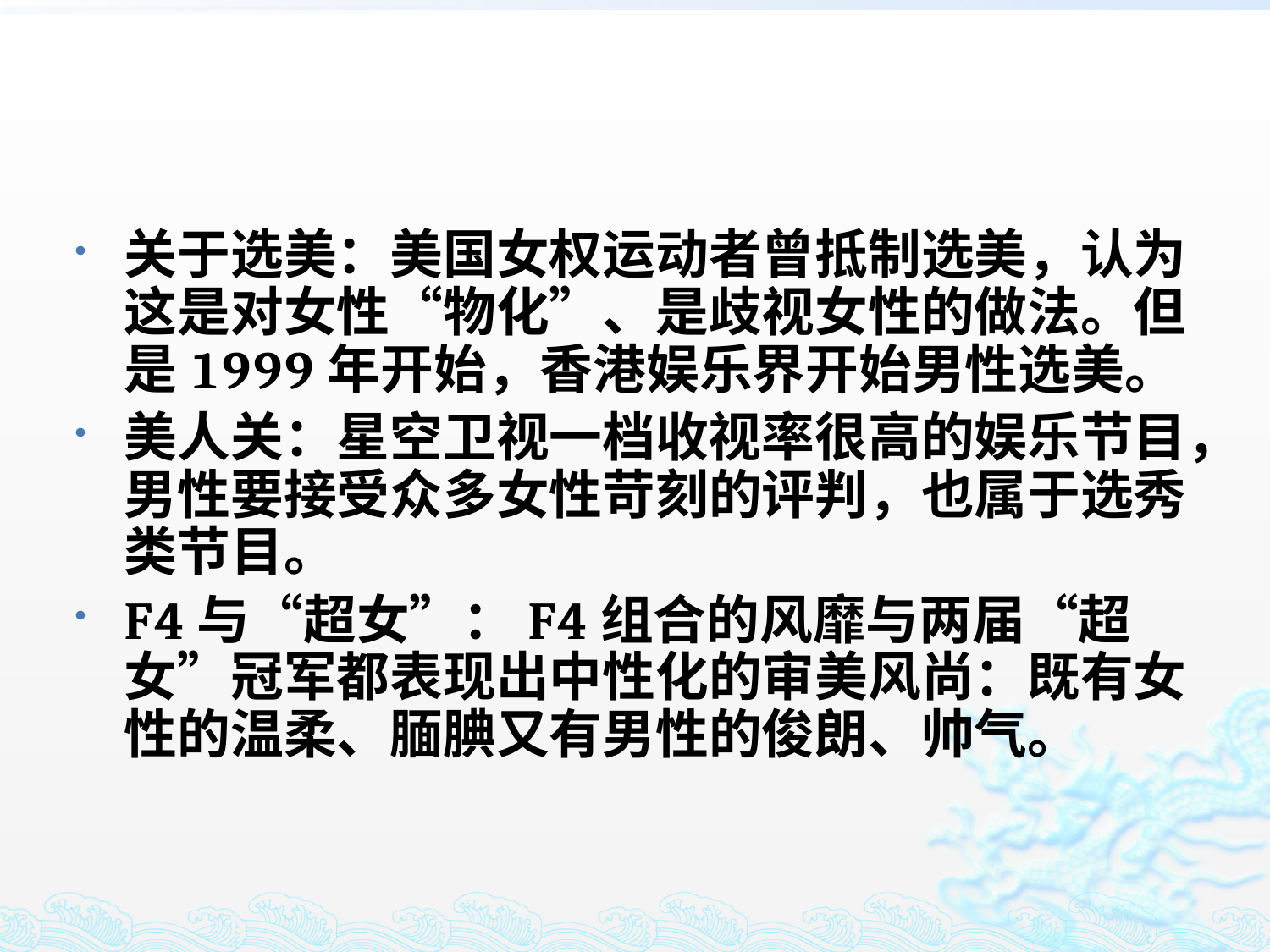

#
关于选美：美国女权运动者曾抵制选美，认为这是对女性“物化”、是歧视女性的做法。但是1999年开始，香港娱乐界开始男性选美。
美人关：星空卫视一档收视率很高的娱乐节目，男性要接受众多女性苛刻的评判，也属于选秀类节目。
F4与“超女”：F4组合的风靡与两届“超女”冠军都表现出中性化的审美风尚：既有女性的温柔、腼腆又有男性的俊朗、帅气。